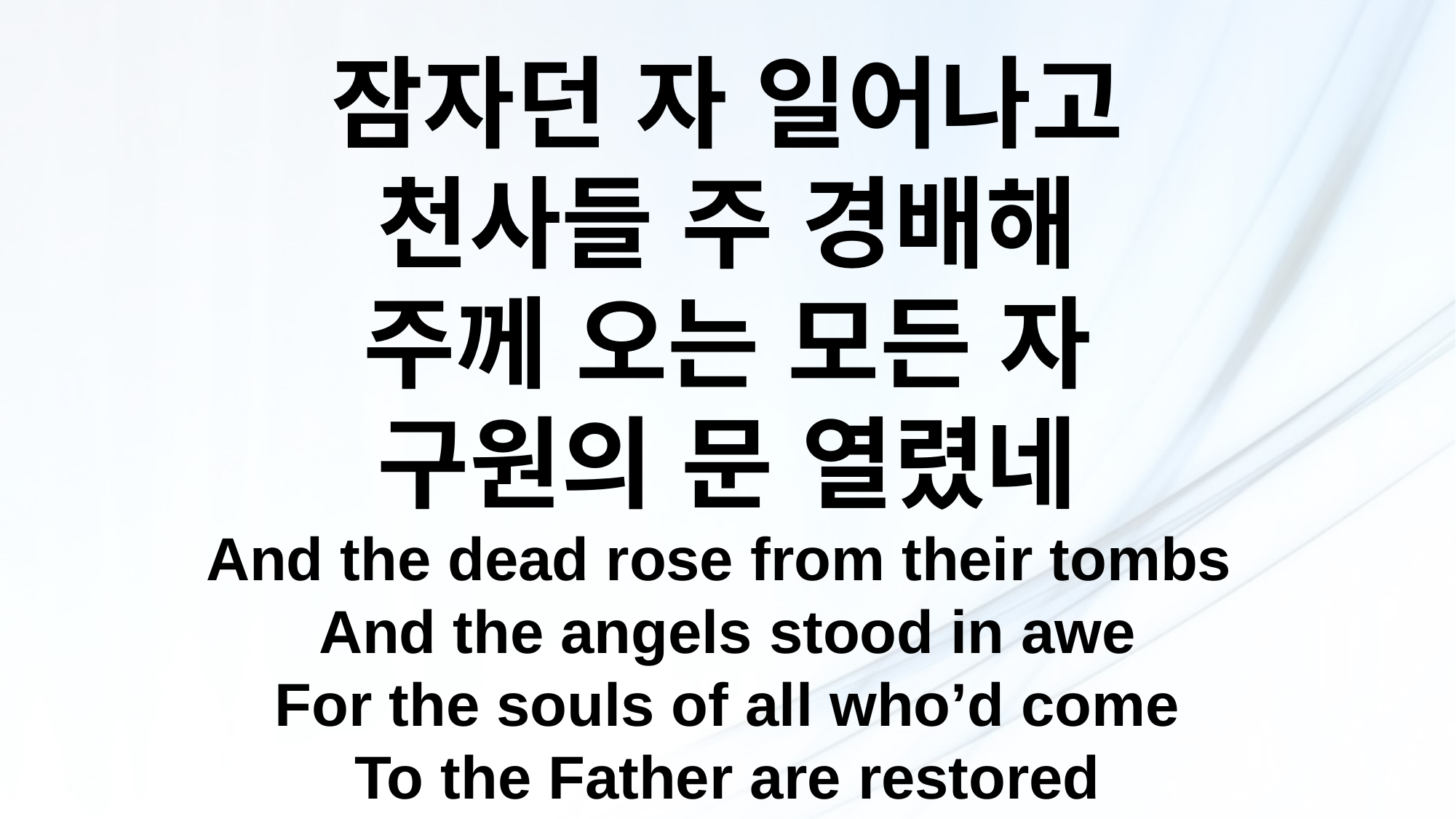

잠자던 자 일어나고
천사들 주 경배해
주께 오는 모든 자
구원의 문 열렸네
And the dead rose from their tombs
And the angels stood in awe
For the souls of all who’d come
To the Father are restored